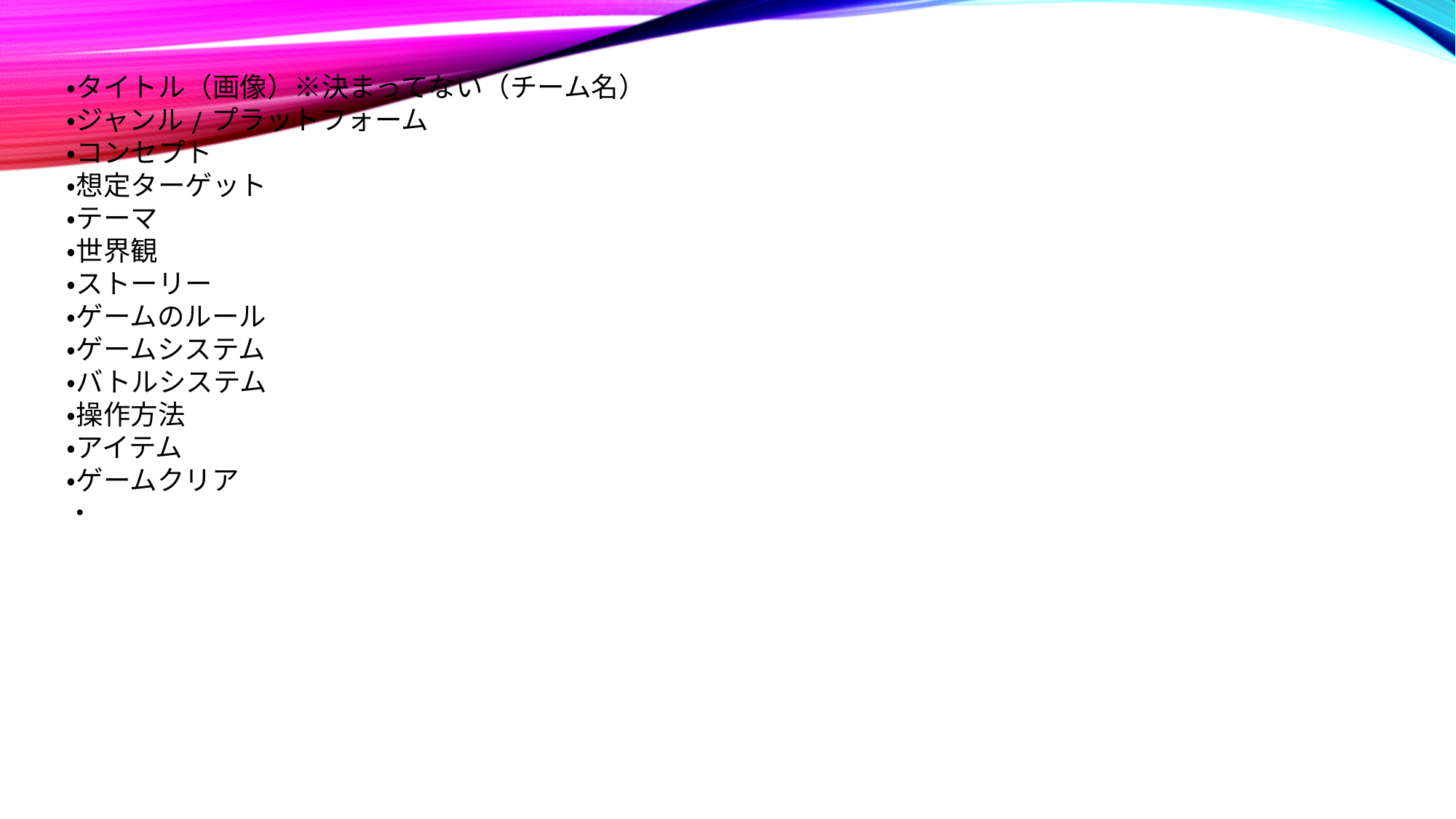

・タイトル（画像）※決まってない（チーム名）
・ジャンル/プラットフォーム
・コンセプト
・想定ターゲット
・テーマ
・世界観
・ストーリー
・ゲームのルール
・ゲームシステム
・バトルシステム
・操作方法
・アイテム
・ゲームクリア
・